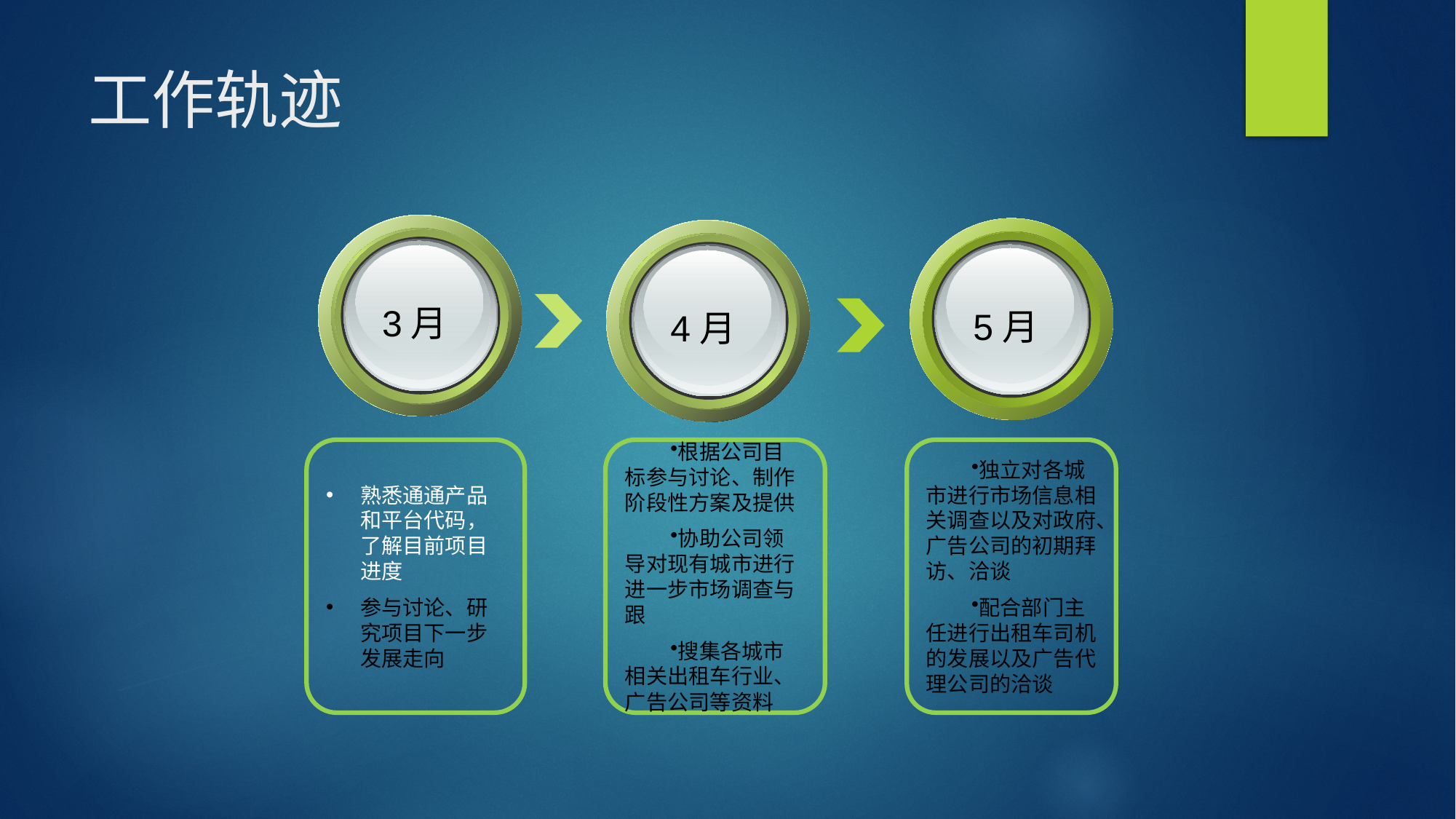

# 工作轨迹

3月

5月

4月

熟悉通通产品和平台代码，了解目前项目进度
参与讨论、研究项目下一步发展走向
根据公司目标参与讨论、制作阶段性方案及提供
协助公司领导对现有城市进行进一步市场调查与跟
搜集各城市相关出租车行业、广告公司等资料
独立对各城市进行市场信息相关调查以及对政府、广告公司的初期拜访、洽谈
配合部门主任进行出租车司机的发展以及广告代理公司的洽谈